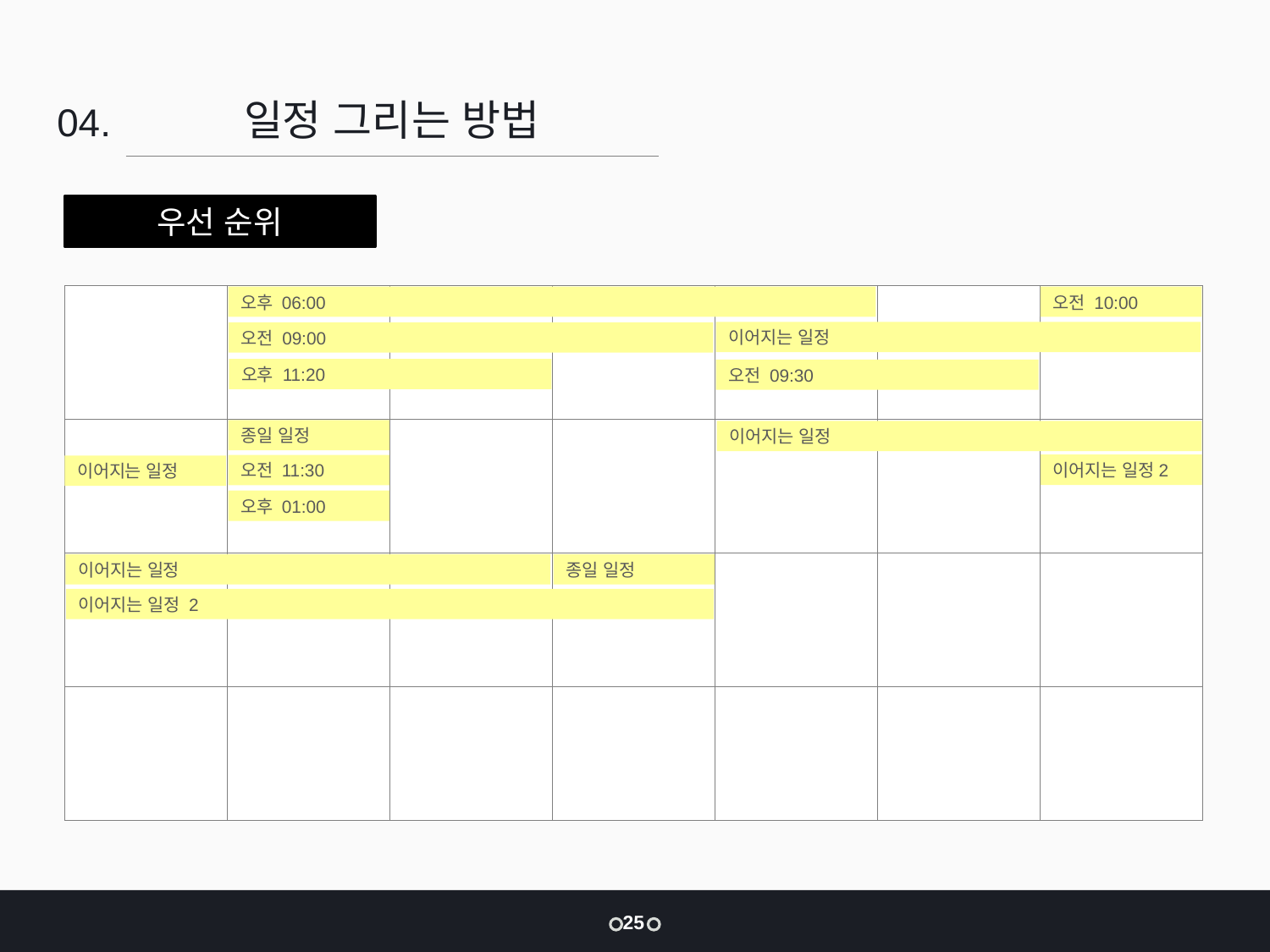

일정 그리는 방법
04.
우선 순위
|  |  |  |  |  |  |  |
| --- | --- | --- | --- | --- | --- | --- |
|  |  |  |  |  |  |  |
|  |  |  |  |  |  |  |
|  |  |  |  |  |  |  |
오후 06:00
오전 10:00
이어지는 일정
오전 09:00
오후 11:20
오전 09:30
종일 일정
이어지는 일정
이어지는 일정2
오전 11:30
이어지는 일정
오후 01:00
종일 일정
이어지는 일정
이어지는 일정 2
25